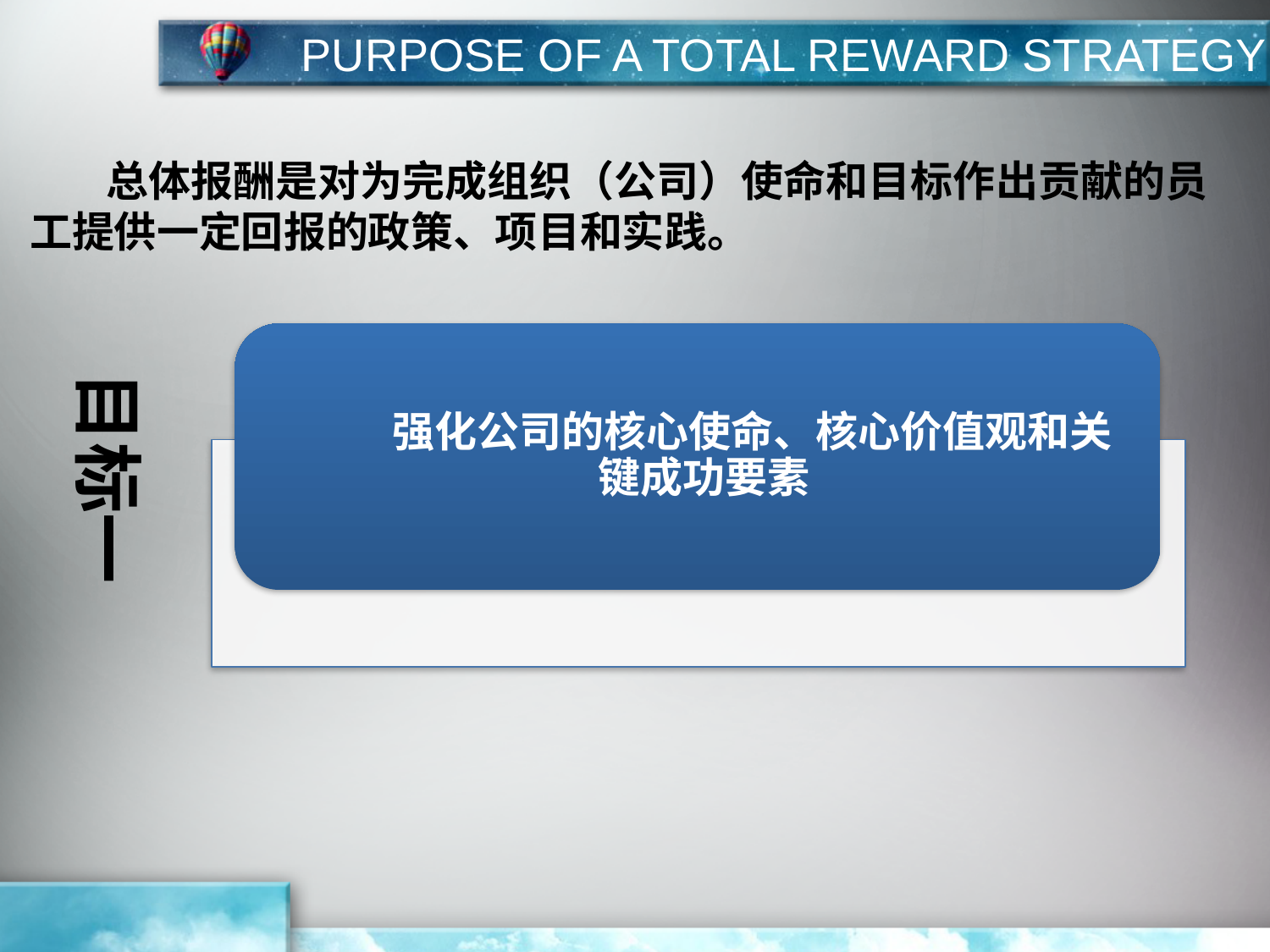

PURPOSE OF A TOTAL REWARD STRATEGY
         强化公司的核心使命、核心价值观和关键成功要素
       总体报酬是对为完成组织（公司）使命和目标作出贡献的员工提供一定回报的政策、项目和实践。
目标一